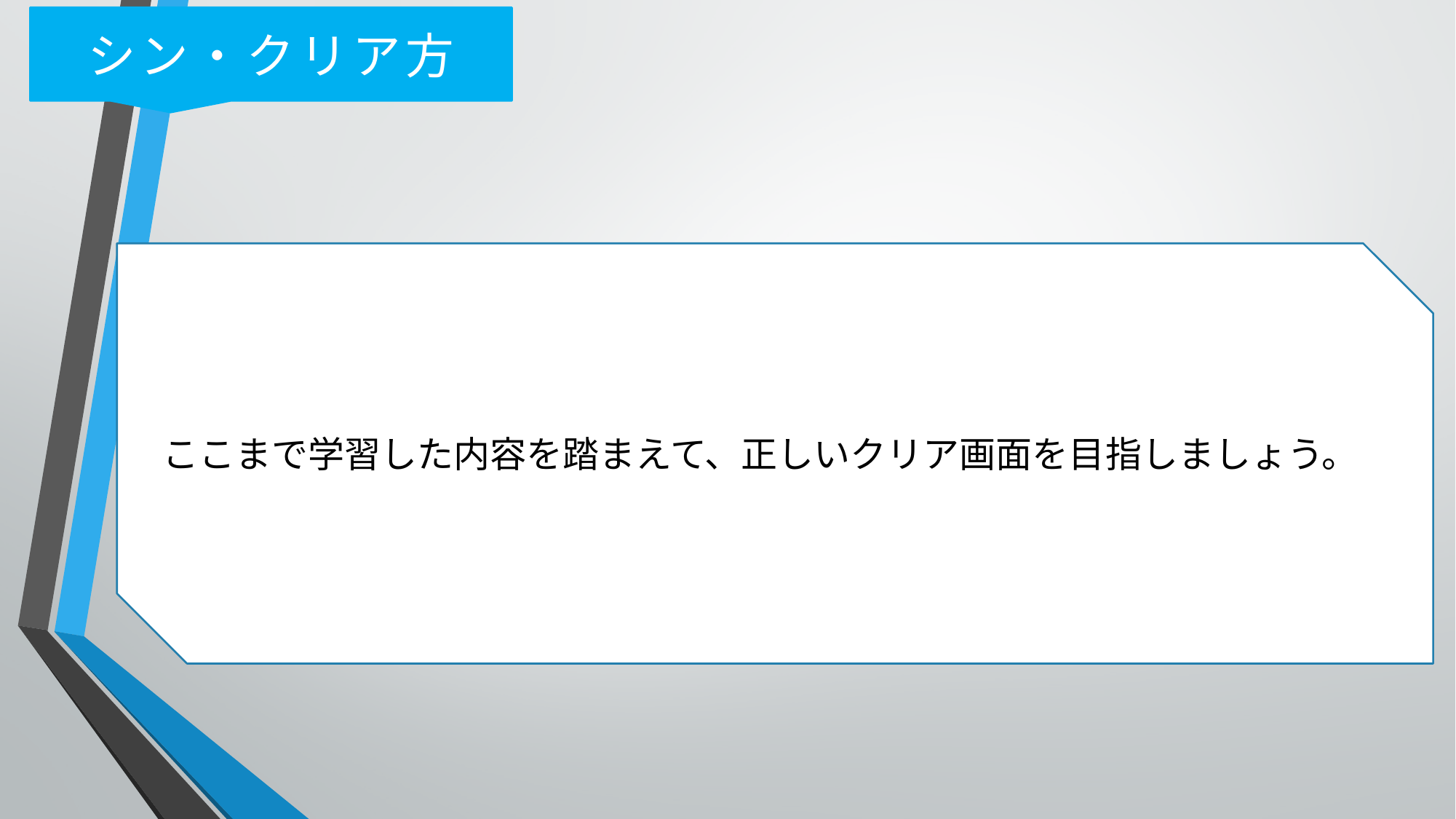

シン・クリア方
ここまで学習した内容を踏まえて、正しいクリア画面を目指しましょう。